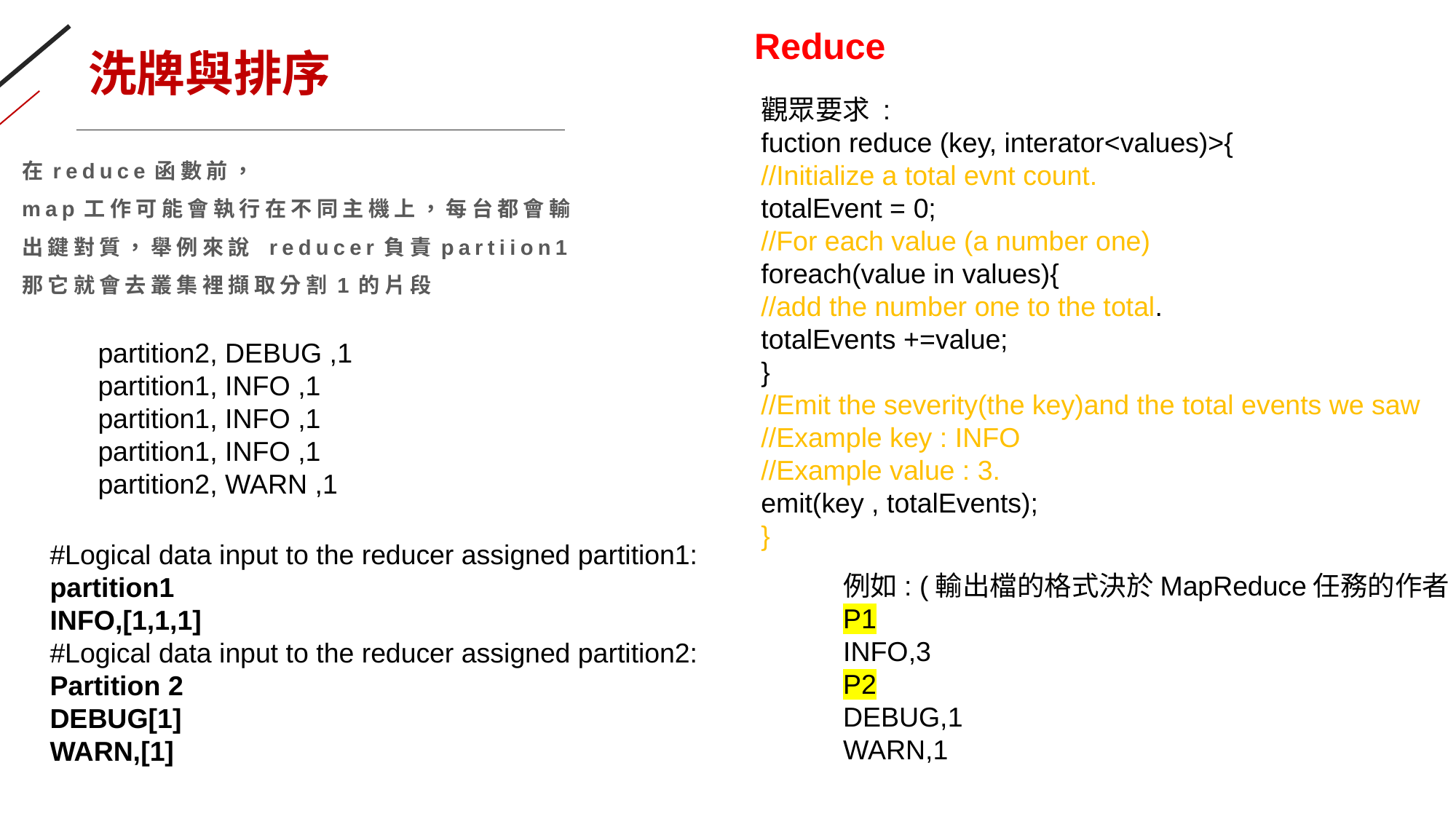

Reduce

洗牌與排序
觀眾要求 :
fuction reduce (key, interator<values)>{
//Initialize a total evnt count.
totalEvent = 0;
//For each value (a number one)
foreach(value in values){
//add the number one to the total.
totalEvents +=value;
}
//Emit the severity(the key)and the total events we saw
//Example key : INFO
//Example value : 3.
emit(key , totalEvents);
}

在reduce函數前，
map工作可能會執行在不同主機上，每台都會輸出鍵對質，舉例來說 reducer負責partiion1 那它就會去叢集裡擷取分割1的片段

partition2, DEBUG ,1
partition1, INFO ,1
partition1, INFO ,1
partition1, INFO ,1
partition2, WARN ,1
#Logical data input to the reducer assigned partition1:
partition1
INFO,[1,1,1]
#Logical data input to the reducer assigned partition2:
Partition 2
DEBUG[1]
WARN,[1]
例如: (輸出檔的格式決於MapReduce任務的作者)
P1
INFO,3
P2
DEBUG,1
WARN,1